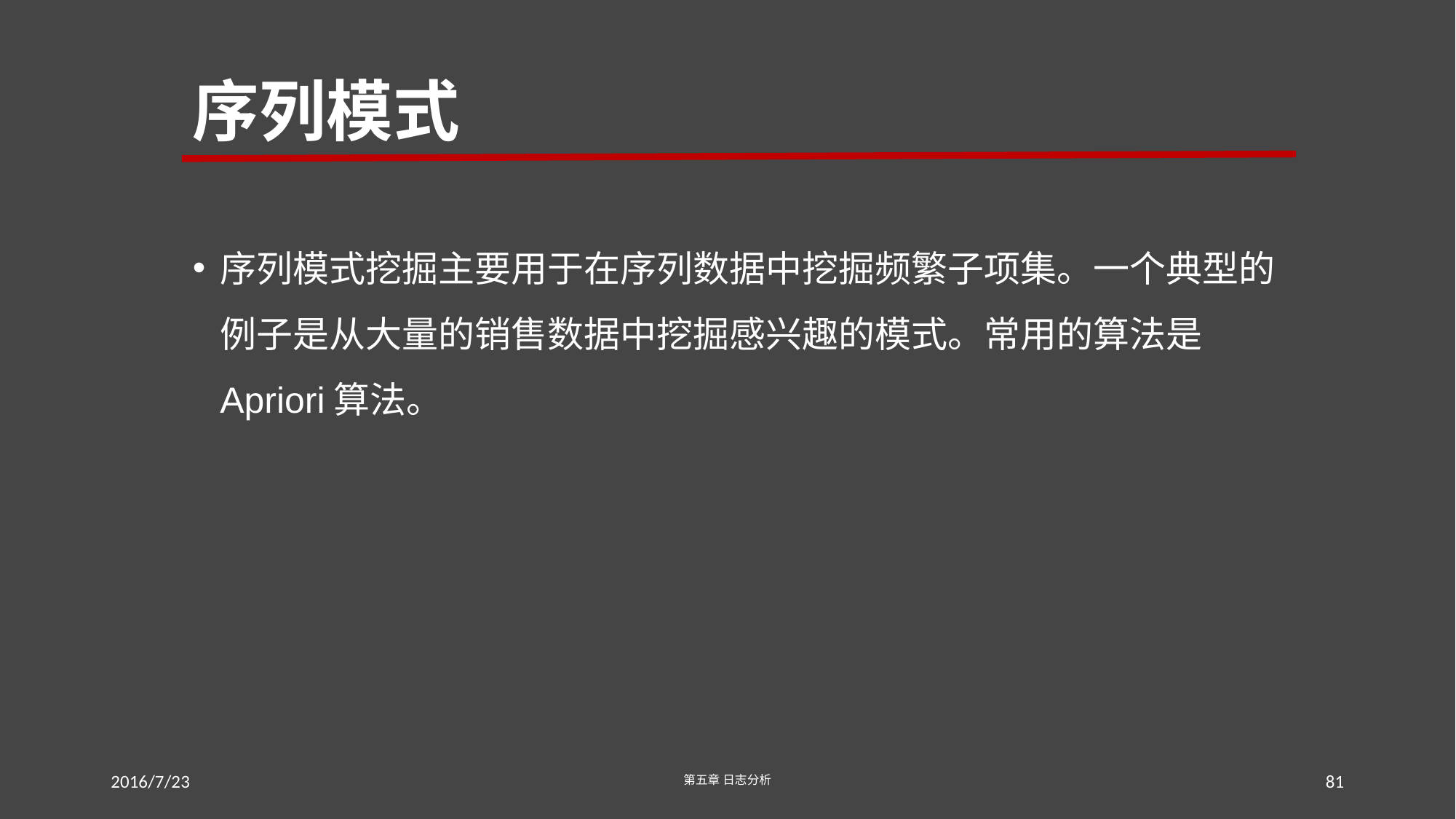

# 序列模式
序列模式挖掘主要用于在序列数据中挖掘频繁子项集。一个典型的例子是从大量的销售数据中挖掘感兴趣的模式。常用的算法是Apriori算法。
2016/7/23
第五章 日志分析
81